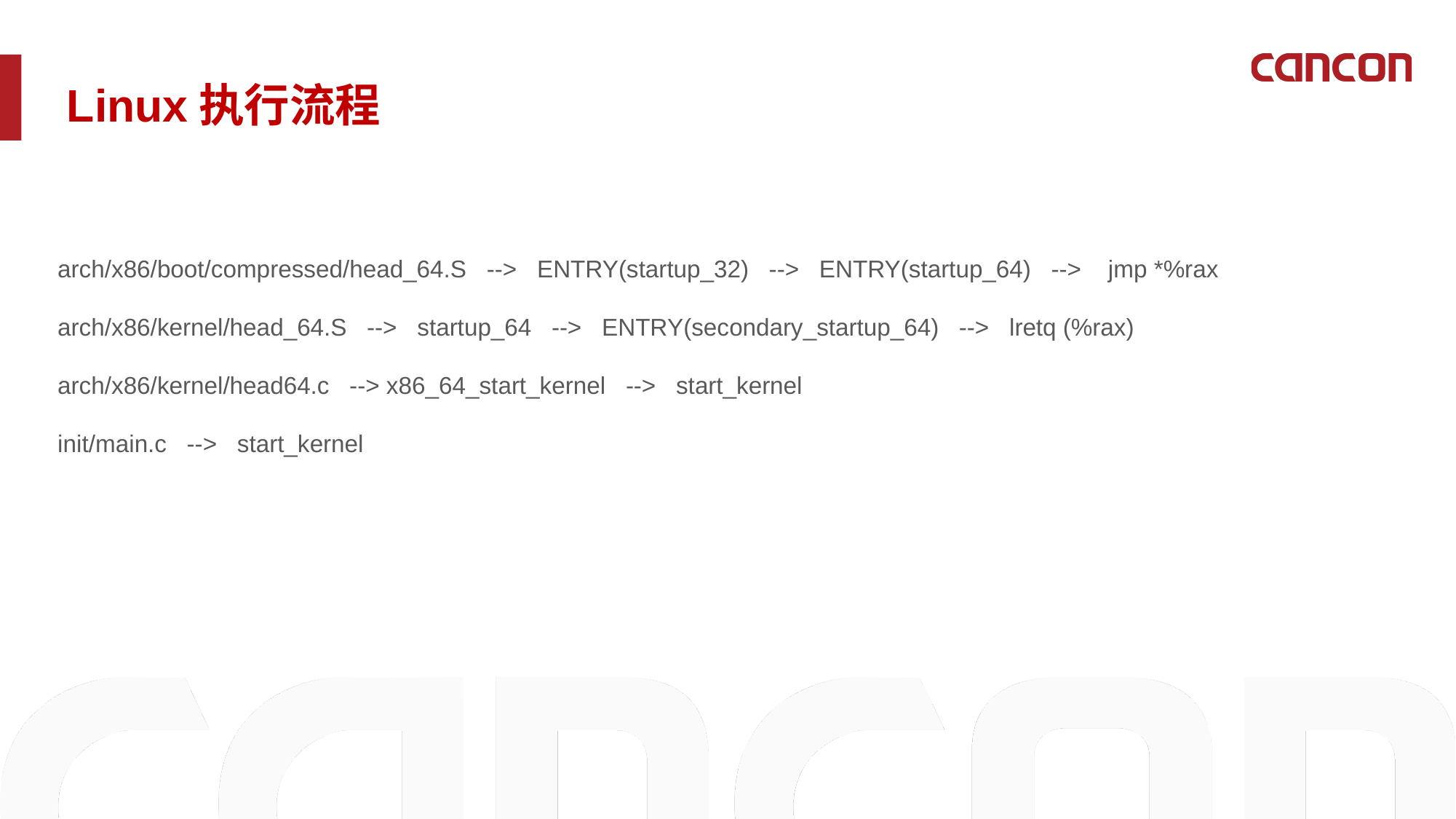

Linux执行流程

arch/x86/boot/compressed/head_64.S   -->   ENTRY(startup_32)   -->   ENTRY(startup_64)   -->    jmp *%rax

arch/x86/kernel/head_64.S   -->   startup_64   -->   ENTRY(secondary_startup_64)   -->   lretq (%rax)

arch/x86/kernel/head64.c   --> x86_64_start_kernel   -->   start_kernel

init/main.c   -->   start_kernel